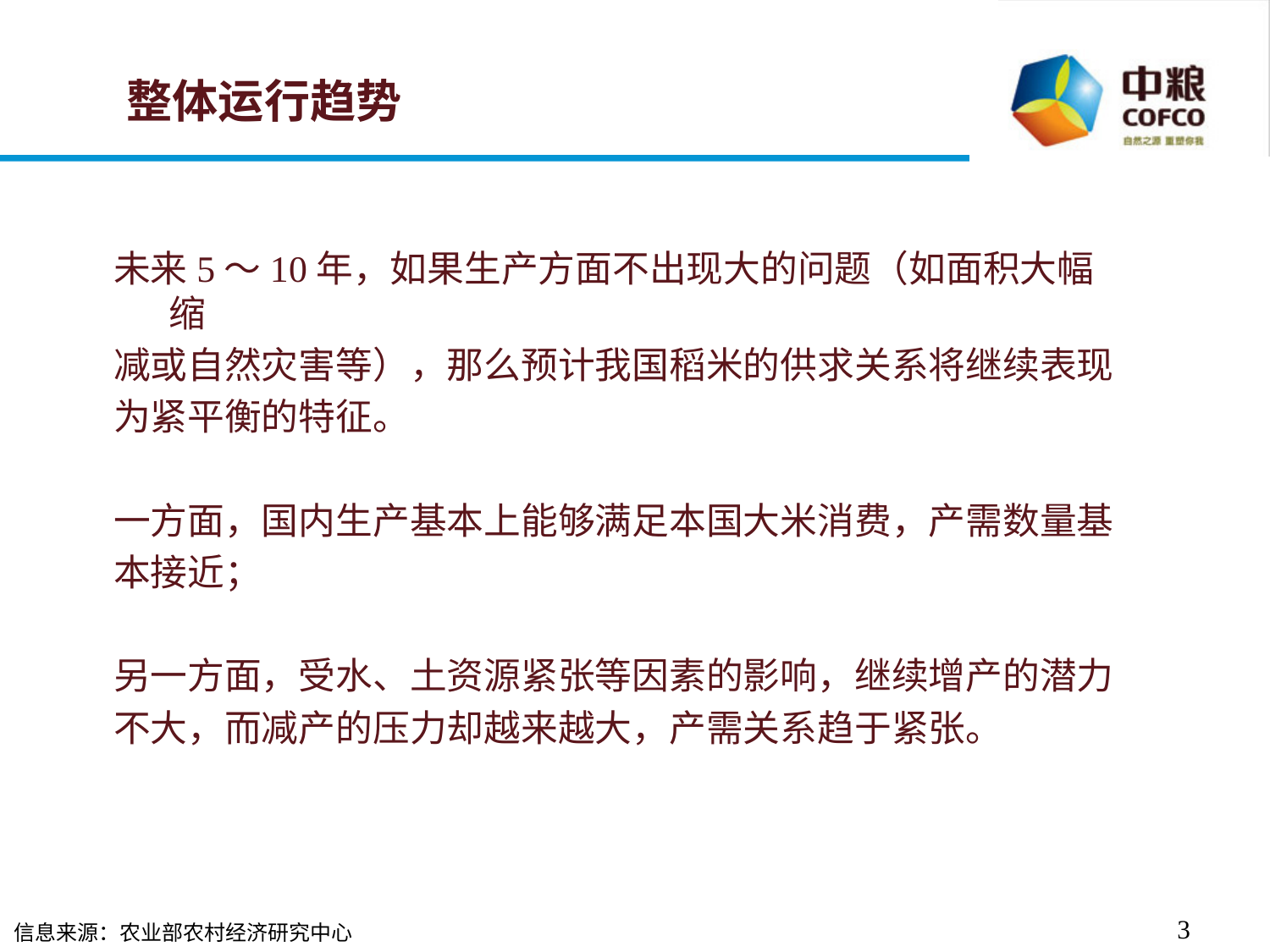

# 整体运行趋势
未来5～10年，如果生产方面不出现大的问题（如面积大幅缩
减或自然灾害等），那么预计我国稻米的供求关系将继续表现
为紧平衡的特征。

一方面，国内生产基本上能够满足本国大米消费，产需数量基
本接近；

另一方面，受水、土资源紧张等因素的影响，继续增产的潜力
不大，而减产的压力却越来越大，产需关系趋于紧张。
信息来源：农业部农村经济研究中心